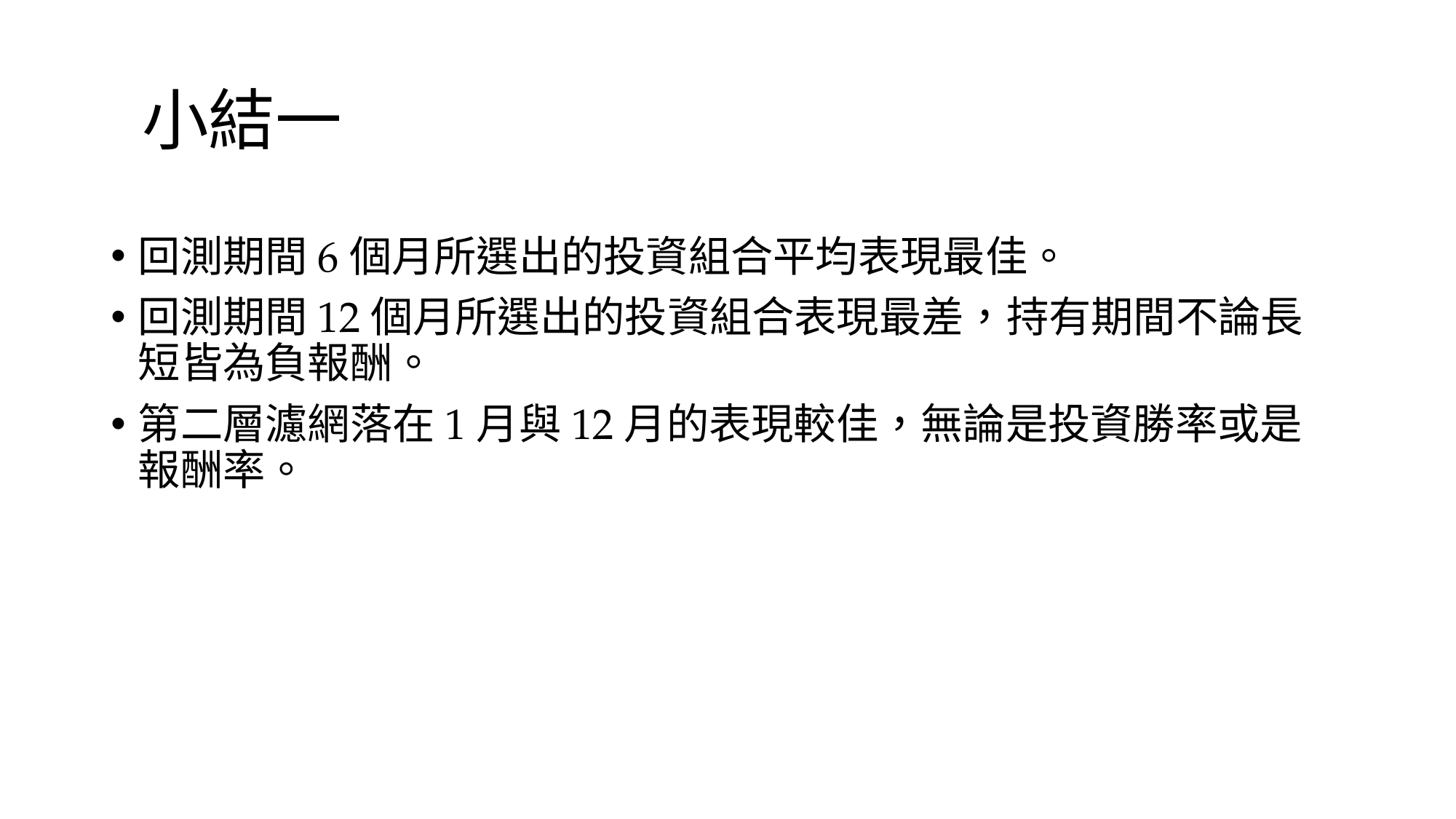

# 小結一

回測期間6個月所選出的投資組合平均表現最佳。
回測期間12個月所選出的投資組合表現最差，持有期間不論長短皆為負報酬。
第二層濾網落在1月與12月的表現較佳，無論是投資勝率或是報酬率。